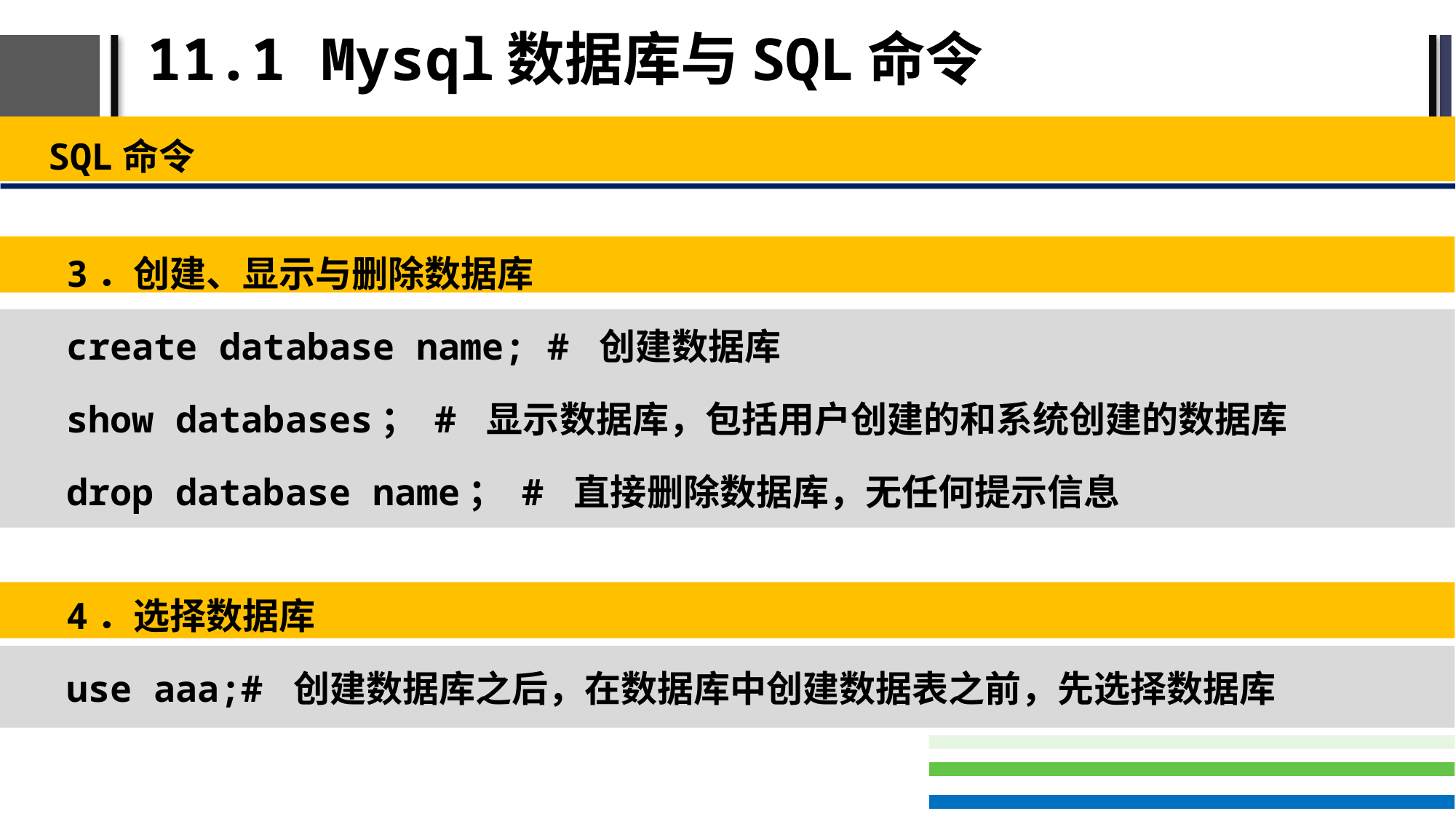

# 11.1 Mysql数据库与SQL命令

SQL命令

3．创建、显示与删除数据库
create database name; # 创建数据库
show databases； # 显示数据库，包括用户创建的和系统创建的数据库
drop database name； # 直接删除数据库，无任何提示信息

4．选择数据库
use aaa;# 创建数据库之后，在数据库中创建数据表之前，先选择数据库